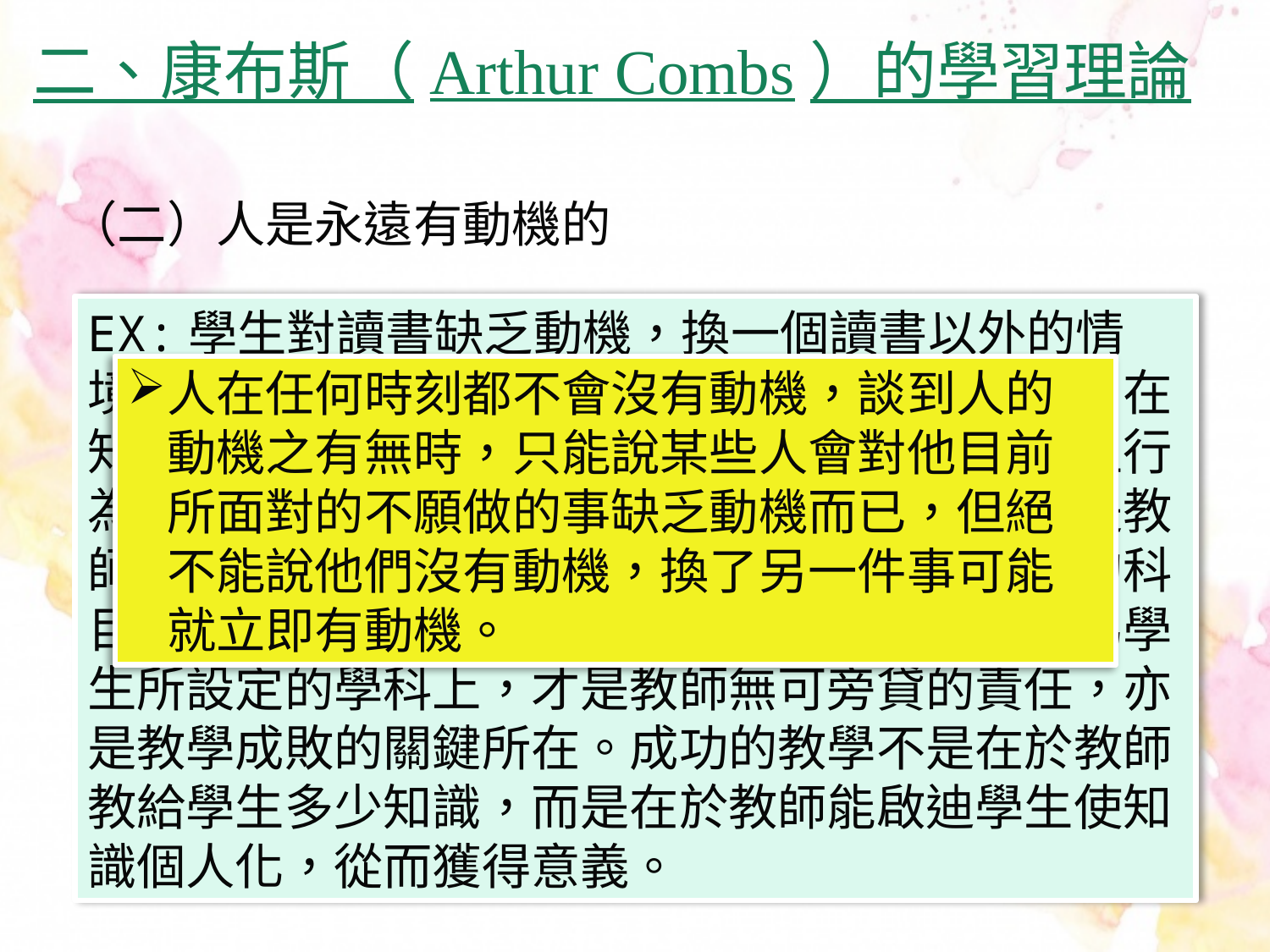

二、康布斯（Arthur Combs）的學習理論
（二）人是永遠有動機的
EX:學生對讀書缺乏動機，換一個讀書以外的情境，他可能有強烈的動機，因為讀書對他來說，在知覺或信念上都缺乏意義，所以教師欲改變學生行為，必先改變其知覺感受。學生必有動機，只是教師要知道，學生的學習動機未必專注在他所教的科目上。因此，如何使學生的學習動機專注於其為學生所設定的學科上，才是教師無可旁貸的責任，亦是教學成敗的關鍵所在。成功的教學不是在於教師教給學生多少知識，而是在於教師能啟迪學生使知識個人化，從而獲得意義。
人在任何時刻都不會沒有動機，談到人的動機之有無時，只能說某些人會對他目前所面對的不願做的事缺乏動機而已，但絕不能說他們沒有動機，換了另一件事可能就立即有動機。